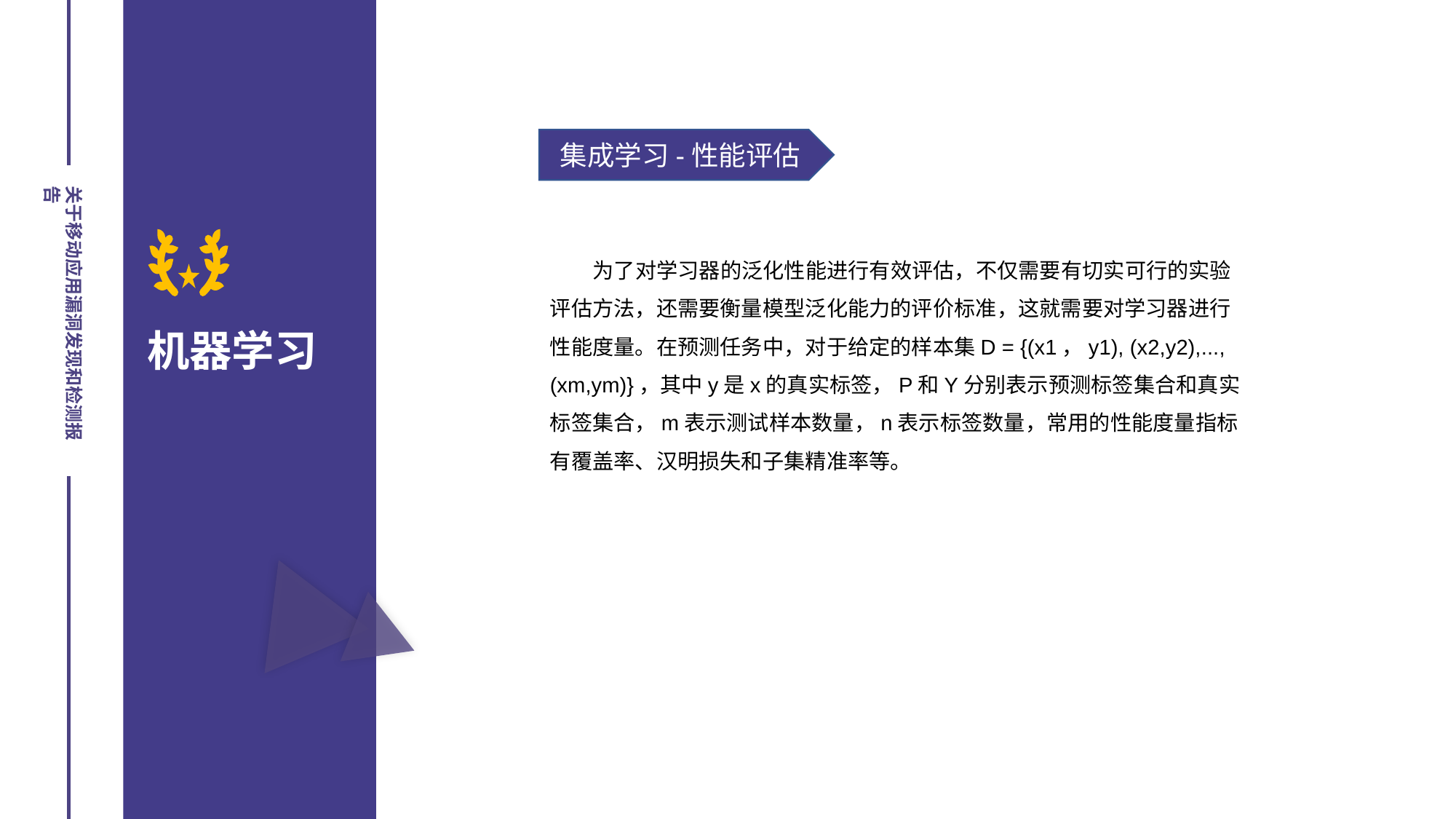

集成学习-性能评估
22%
关于移动应用漏洞发现和检测报告

        为了对学习器的泛化性能进行有效评估，不仅需要有切实可行的实验评估方法，还需要衡量模型泛化能力的评价标准，这就需要对学习器进行性能度量。在预测任务中，对于给定的样本集D = {(x1，y1), (x2,y2),..., (xm,ym)}，其中y是x的真实标签，P和Y分别表示预测标签集合和真实标签集合，m表示测试样本数量，n表示标签数量，常用的性能度量指标有覆盖率、汉明损失和子集精准率等。
机器学习